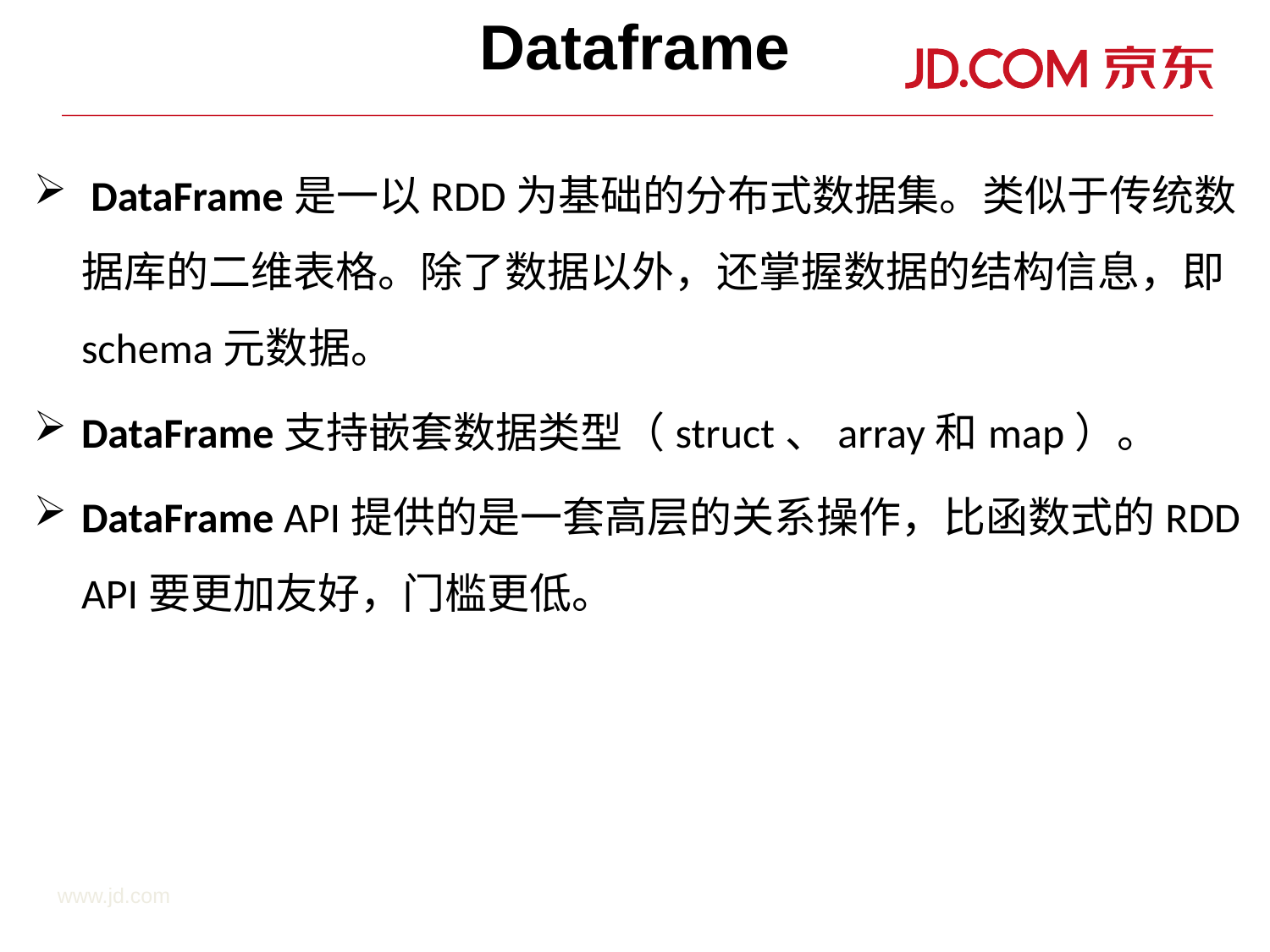

Dataframe
 DataFrame是一以RDD为基础的分布式数据集。类似于传统数据库的二维表格。除了数据以外，还掌握数据的结构信息，即schema元数据。
DataFrame支持嵌套数据类型（struct、array和map）。
DataFrame API提供的是一套高层的关系操作，比函数式的RDD API要更加友好，门槛更低。